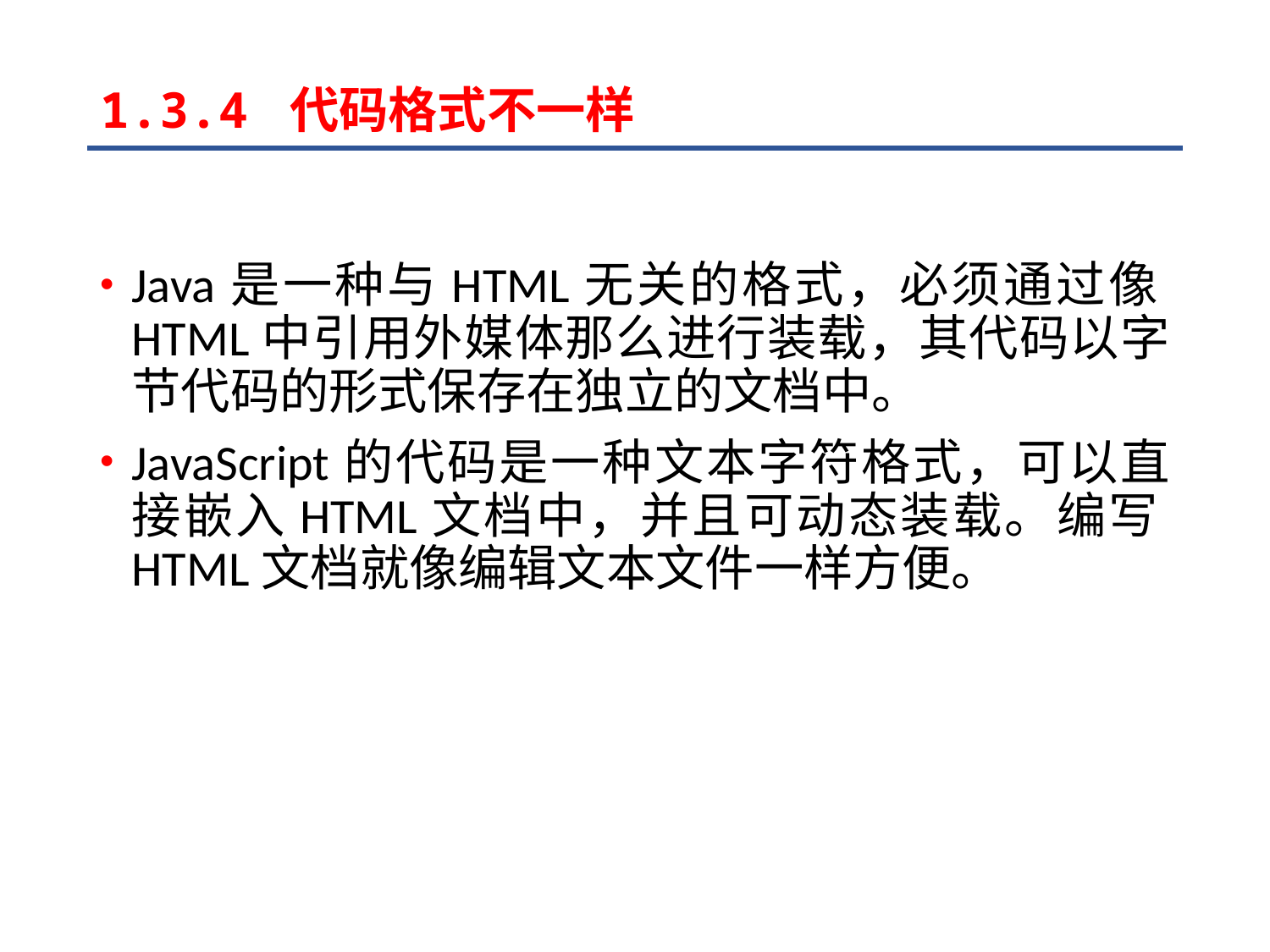

# 1.3.4 代码格式不一样
Java是一种与HTML无关的格式，必须通过像HTML中引用外媒体那么进行装载，其代码以字节代码的形式保存在独立的文档中。
JavaScript的代码是一种文本字符格式，可以直接嵌入HTML文档中，并且可动态装载。编写HTML文档就像编辑文本文件一样方便。